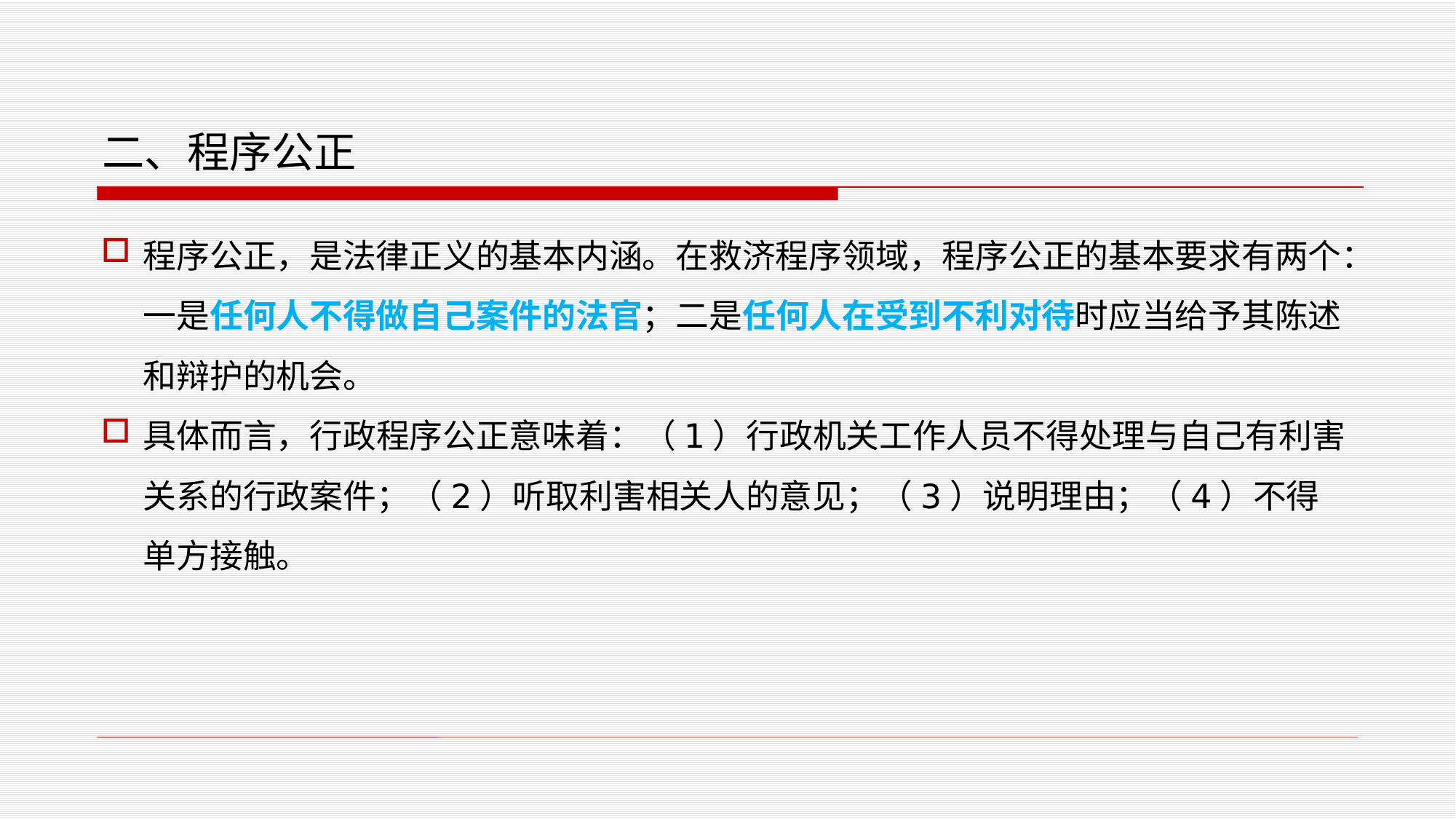

# 二、程序公正
程序公正，是法律正义的基本内涵。在救济程序领域，程序公正的基本要求有两个：一是任何人不得做自己案件的法官；二是任何人在受到不利对待时应当给予其陈述和辩护的机会。
具体而言，行政程序公正意味着：（1）行政机关工作人员不得处理与自己有利害关系的行政案件；（2）听取利害相关人的意见；（3）说明理由；（4）不得单方接触。